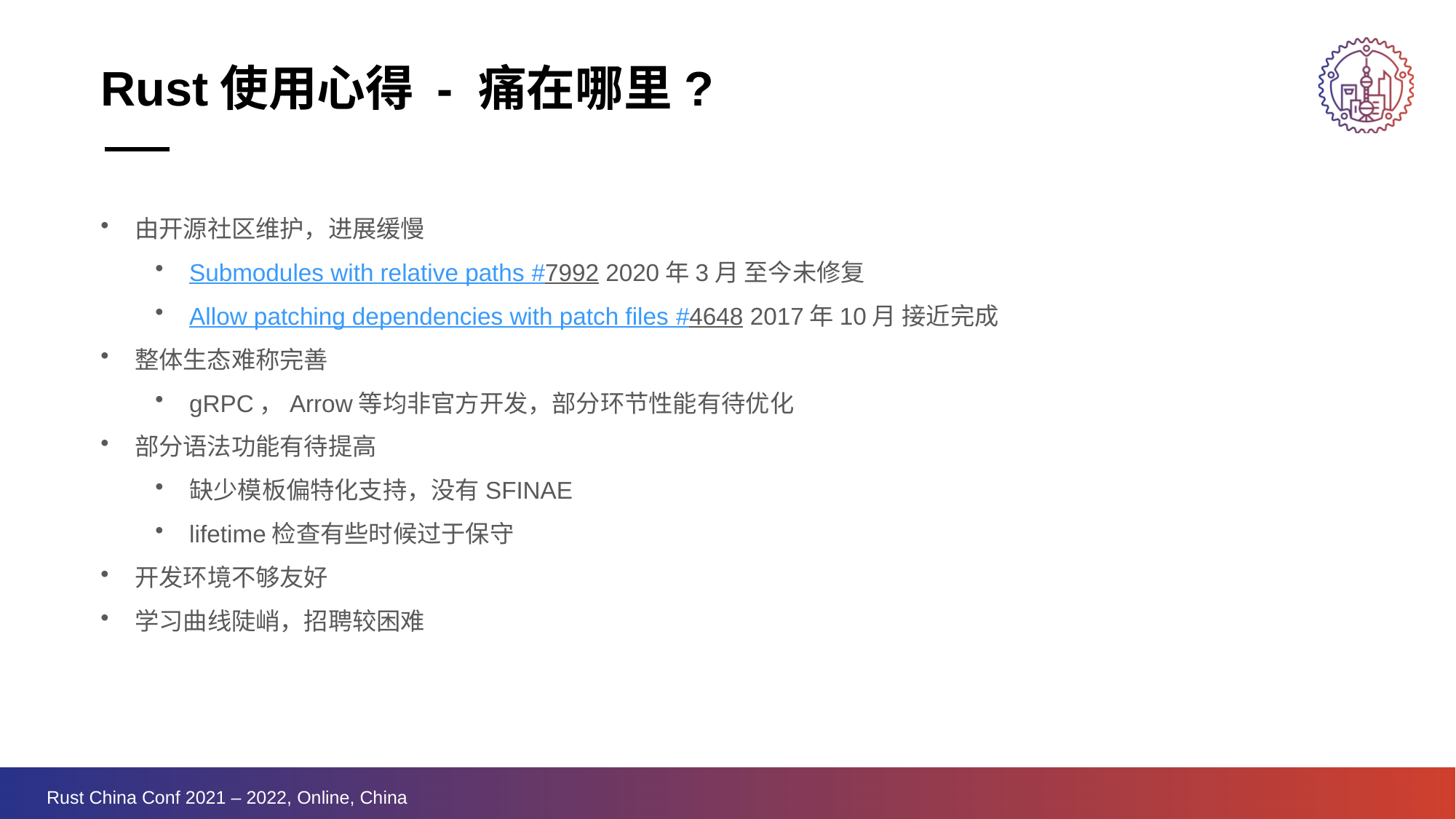

Rust使用心得 - 痛在哪里?
由开源社区维护，进展缓慢
Submodules with relative paths #7992 2020年3月 至今未修复
Allow patching dependencies with patch files #4648 2017年10月 接近完成
整体生态难称完善
gRPC，Arrow等均非官方开发，部分环节性能有待优化
部分语法功能有待提高
缺少模板偏特化支持，没有SFINAE
lifetime检查有些时候过于保守
开发环境不够友好
学习曲线陡峭，招聘较困难